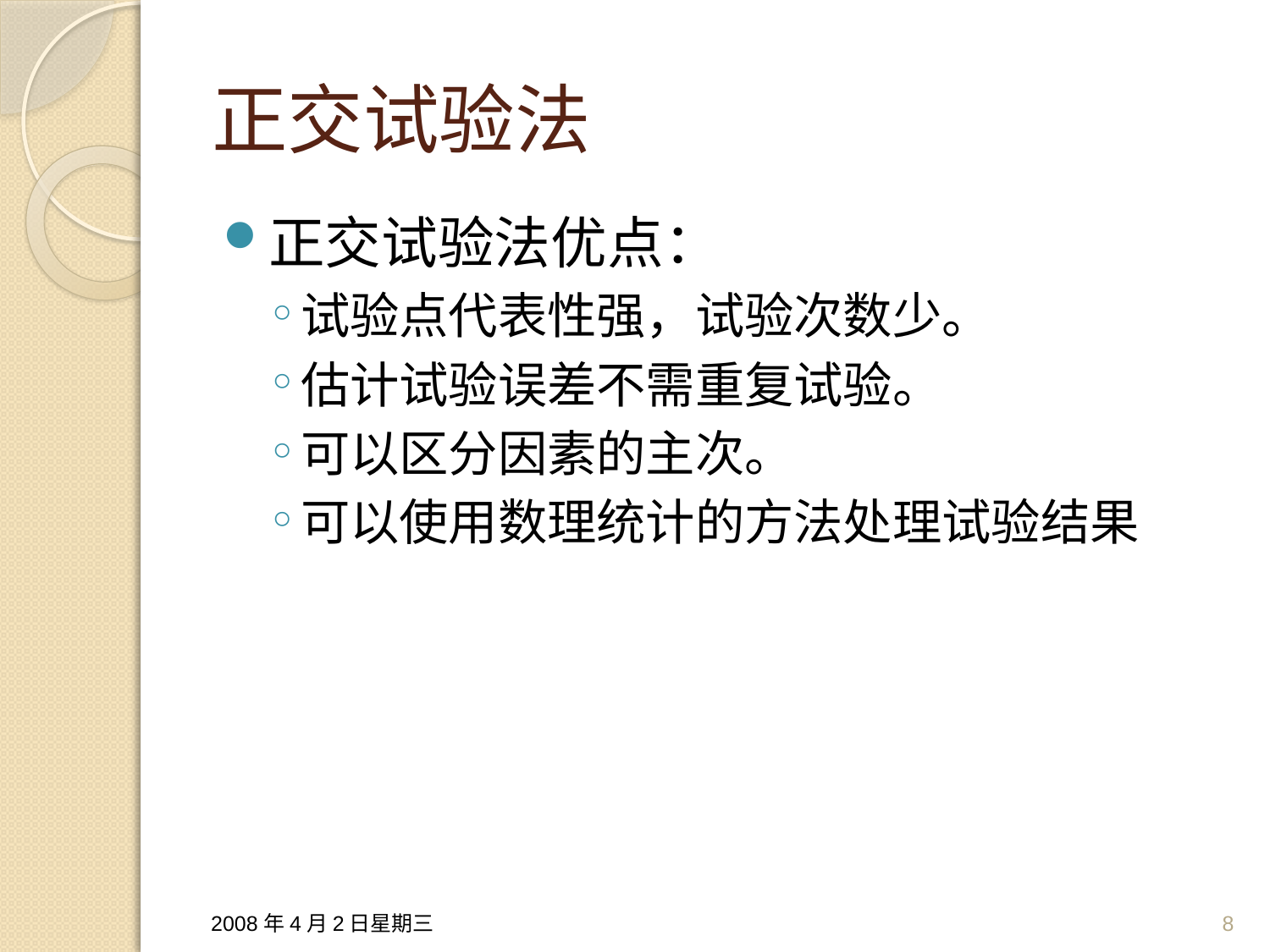

# 正交试验法

正交试验法优点：
试验点代表性强，试验次数少。
估计试验误差不需重复试验。
可以区分因素的主次。
可以使用数理统计的方法处理试验结果

2008年4月2日星期三

8